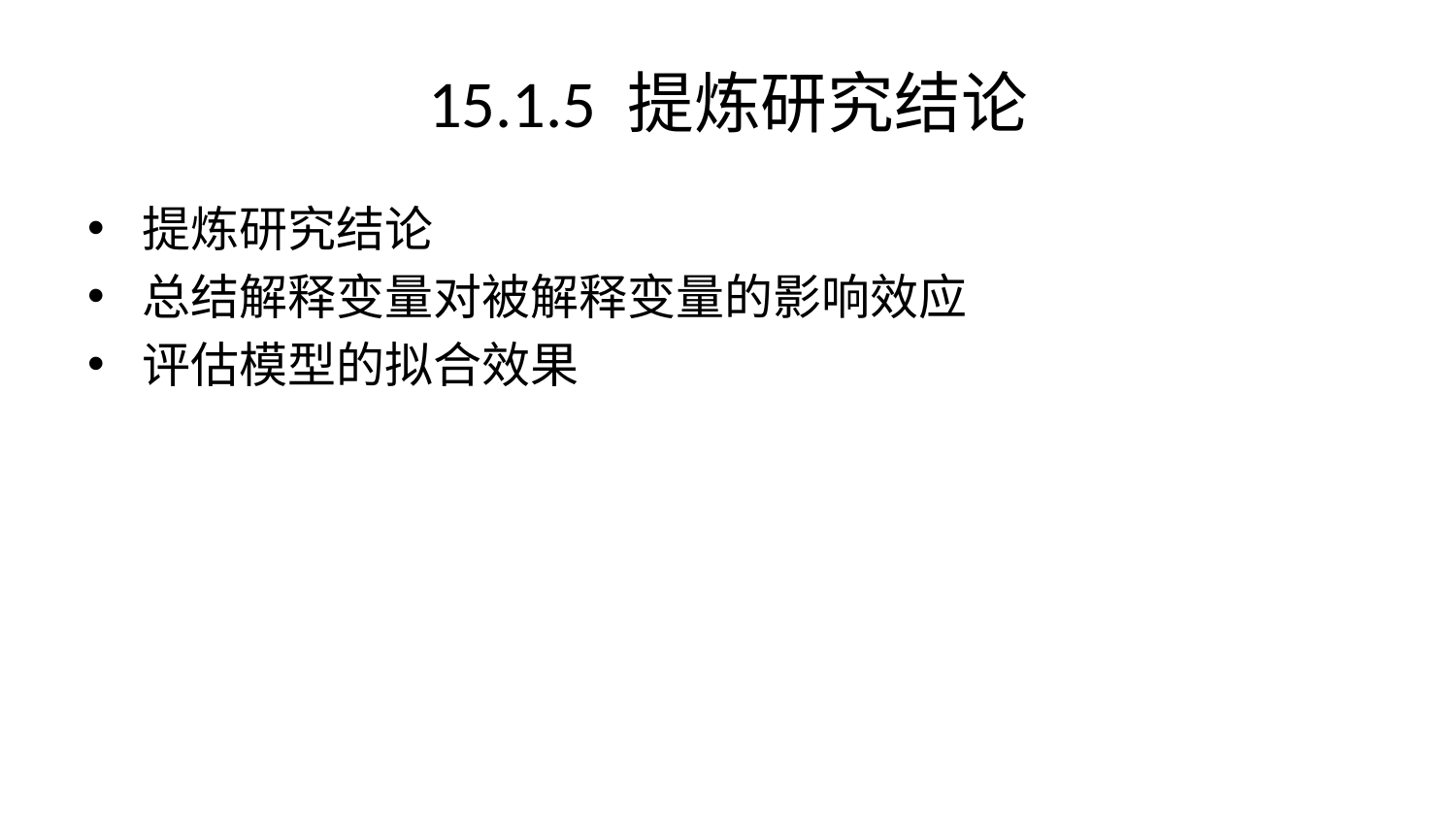

# 15.1.5 提炼研究结论
提炼研究结论
总结解释变量对被解释变量的影响效应
评估模型的拟合效果